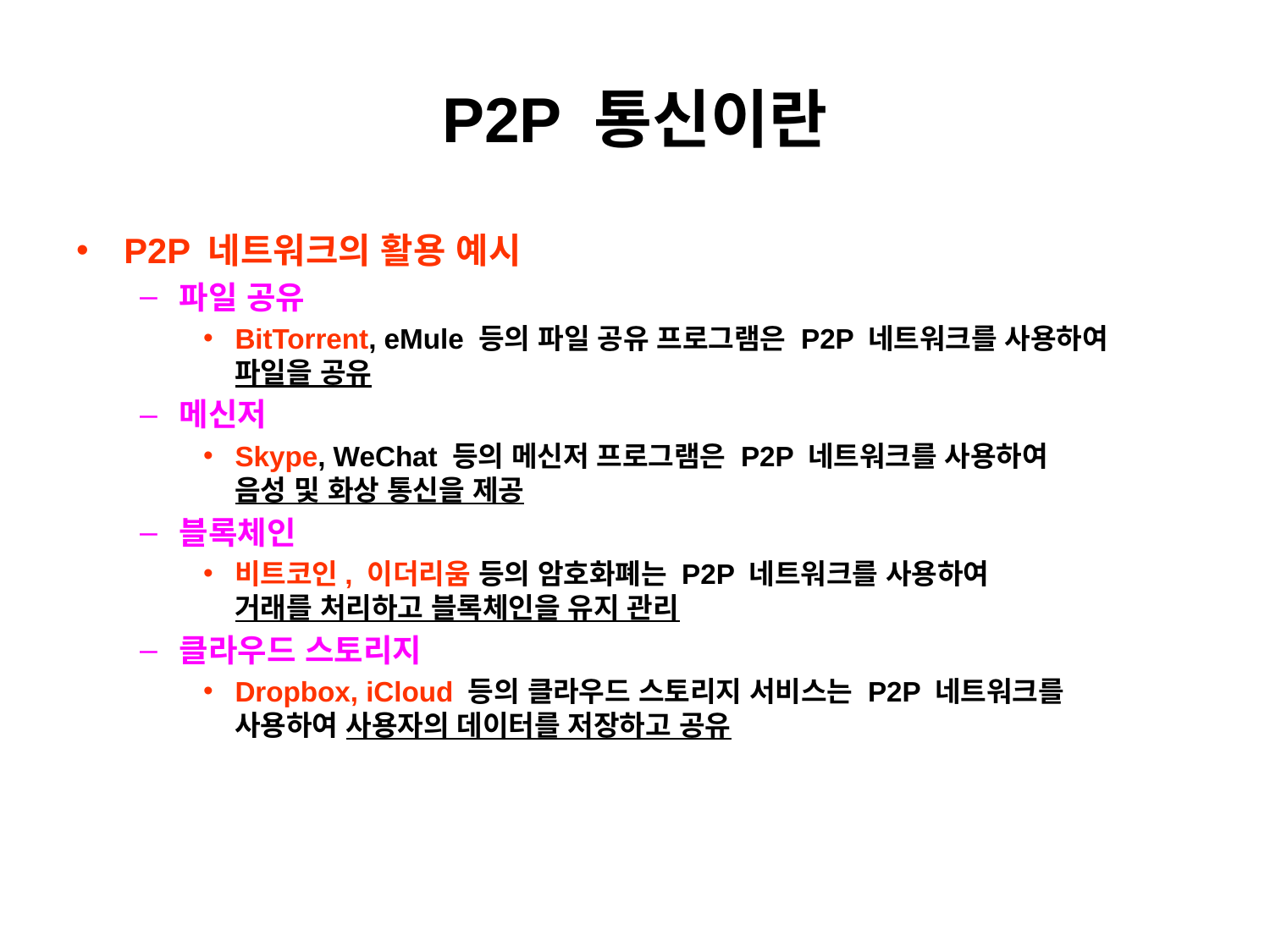

# P2P 통신이란
P2P 네트워크의 활용 예시
파일 공유
BitTorrent, eMule 등의 파일 공유 프로그램은 P2P 네트워크를 사용하여
파일을 공유
메신저
Skype, WeChat 등의 메신저 프로그램은 P2P 네트워크를 사용하여
음성 및 화상 통신을 제공
블록체인
비트코인, 이더리움 등의 암호화폐는 P2P 네트워크를 사용하여
거래를 처리하고 블록체인을 유지 관리
클라우드 스토리지
Dropbox, iCloud 등의 클라우드 스토리지 서비스는 P2P 네트워크를
사용하여 사용자의 데이터를 저장하고 공유